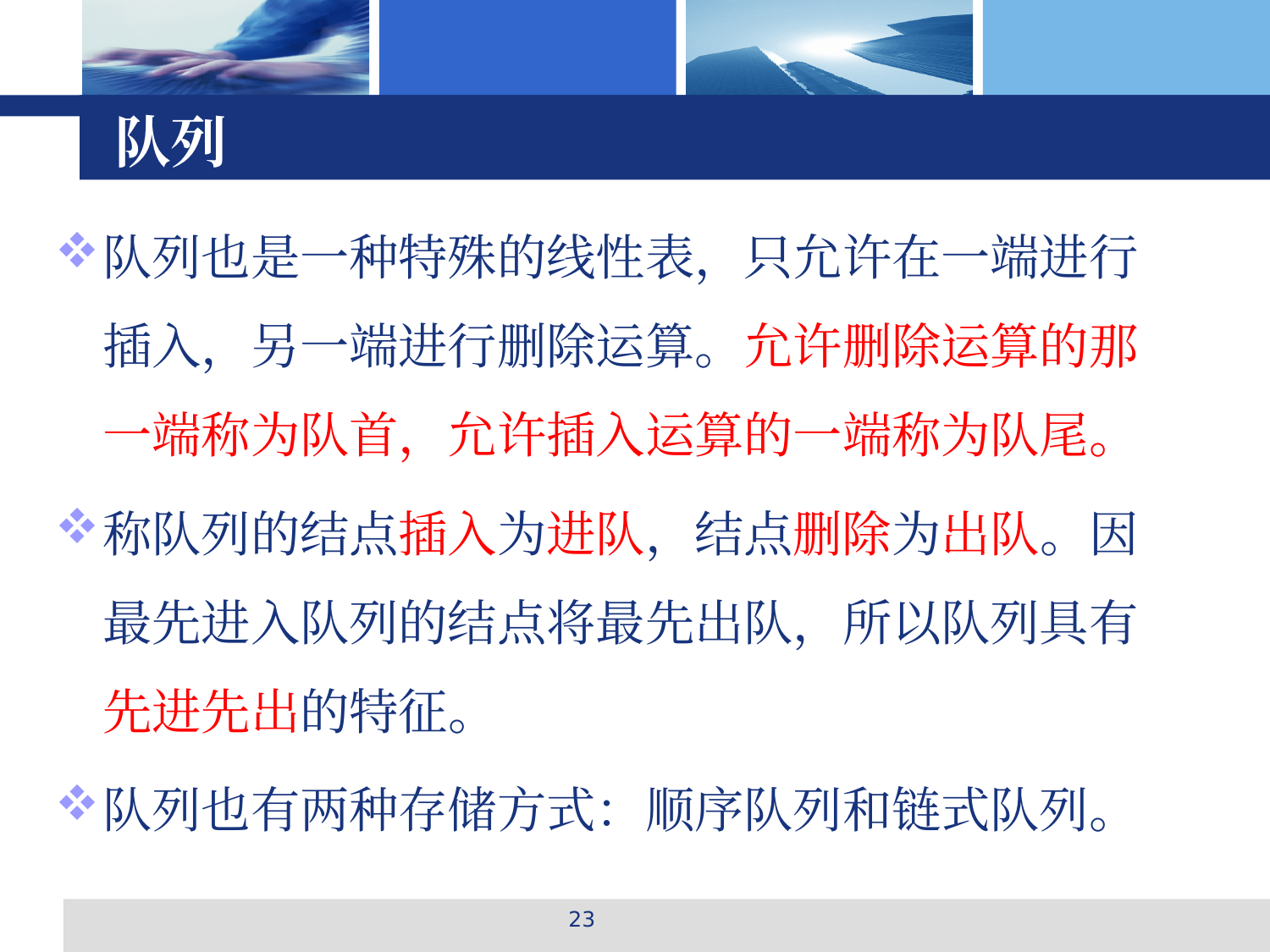

# 队列
队列也是一种特殊的线性表，只允许在一端进行插入，另一端进行删除运算。允许删除运算的那一端称为队首，允许插入运算的一端称为队尾。
称队列的结点插入为进队，结点删除为出队。因最先进入队列的结点将最先出队，所以队列具有先进先出的特征。
队列也有两种存储方式：顺序队列和链式队列。
23